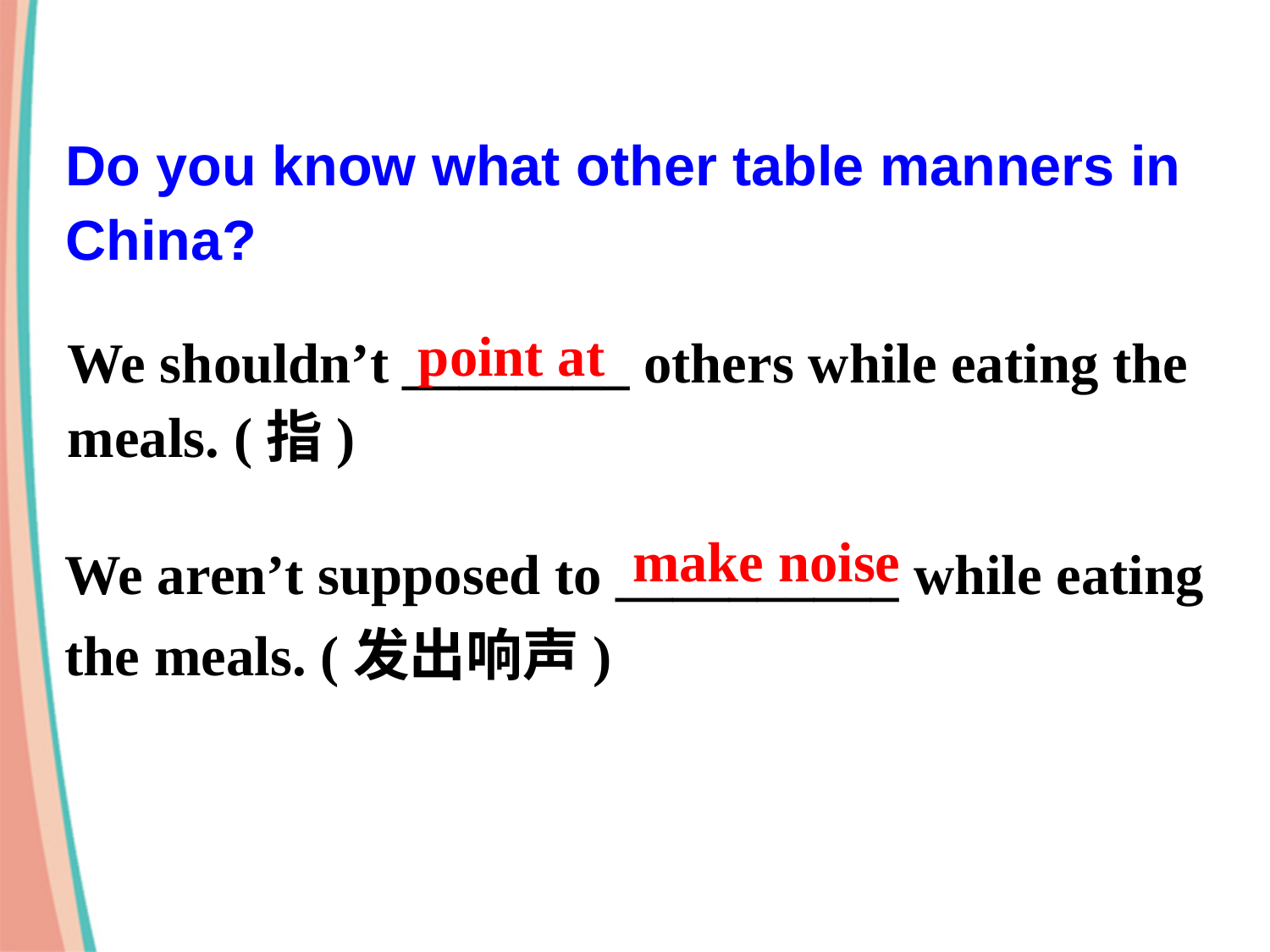

Do you know what other table manners in China?
We shouldn’t ________ others while eating the meals. (指)
point at
We aren’t supposed to __________ while eating the meals. (发出响声)
make noise